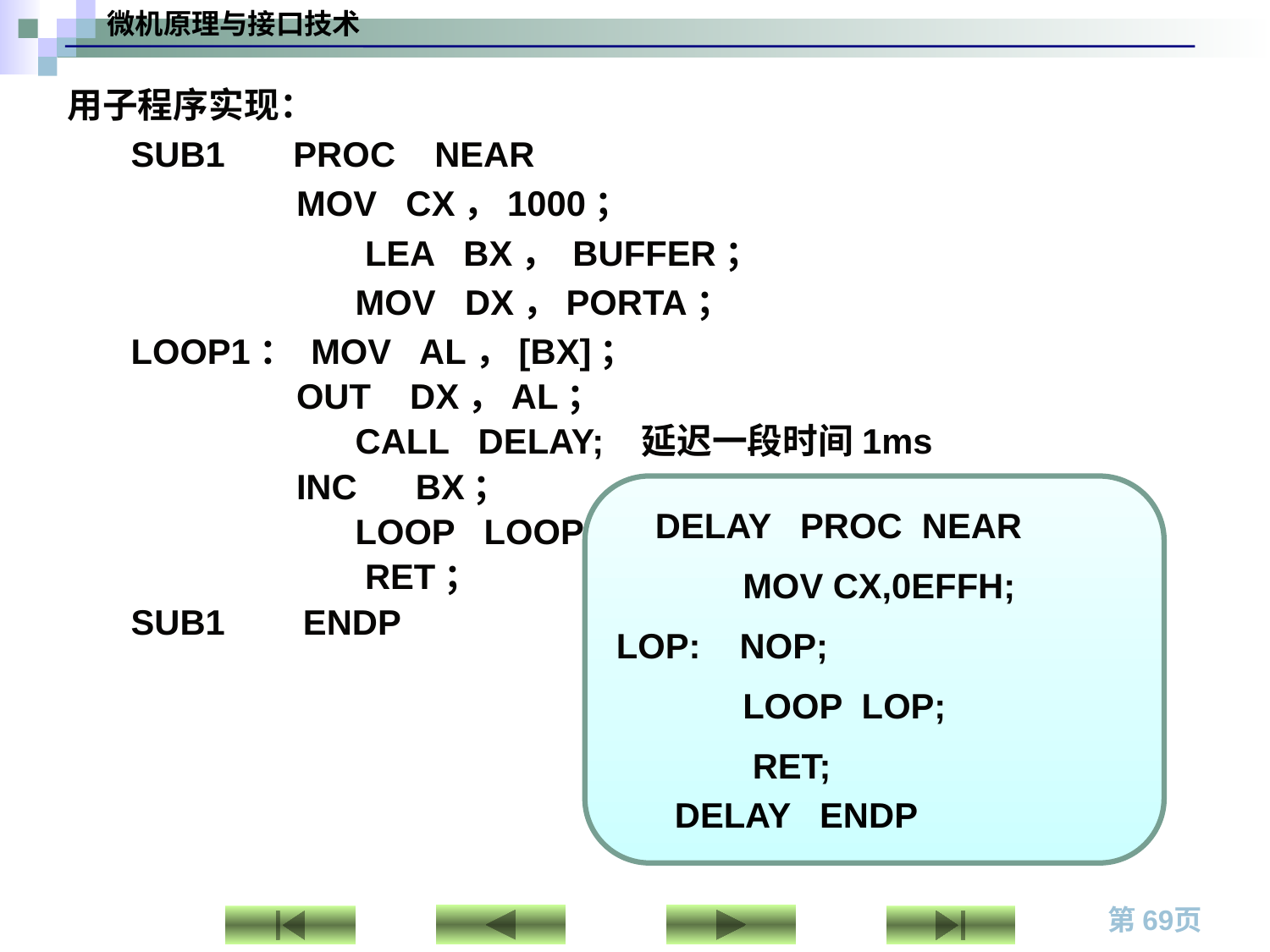

用子程序实现：
SUB1       PROC    NEAR
                 MOV   CX，1000；
	           LEA   BX， BUFFER；
	          MOV   DX，PORTA；
LOOP1： MOV   AL，[BX]；
                 OUT    DX，AL；
    	          CALL   DELAY;   延迟一段时间1ms
                 INC      BX；
	          LOOP   LOOP1；
	           RET；
SUB1        ENDP
    DELAY   PROC  NEAR
             MOV CX,0EFFH;
LOP:    NOP;
             LOOP  LOP;
              RET;
      DELAY   ENDP